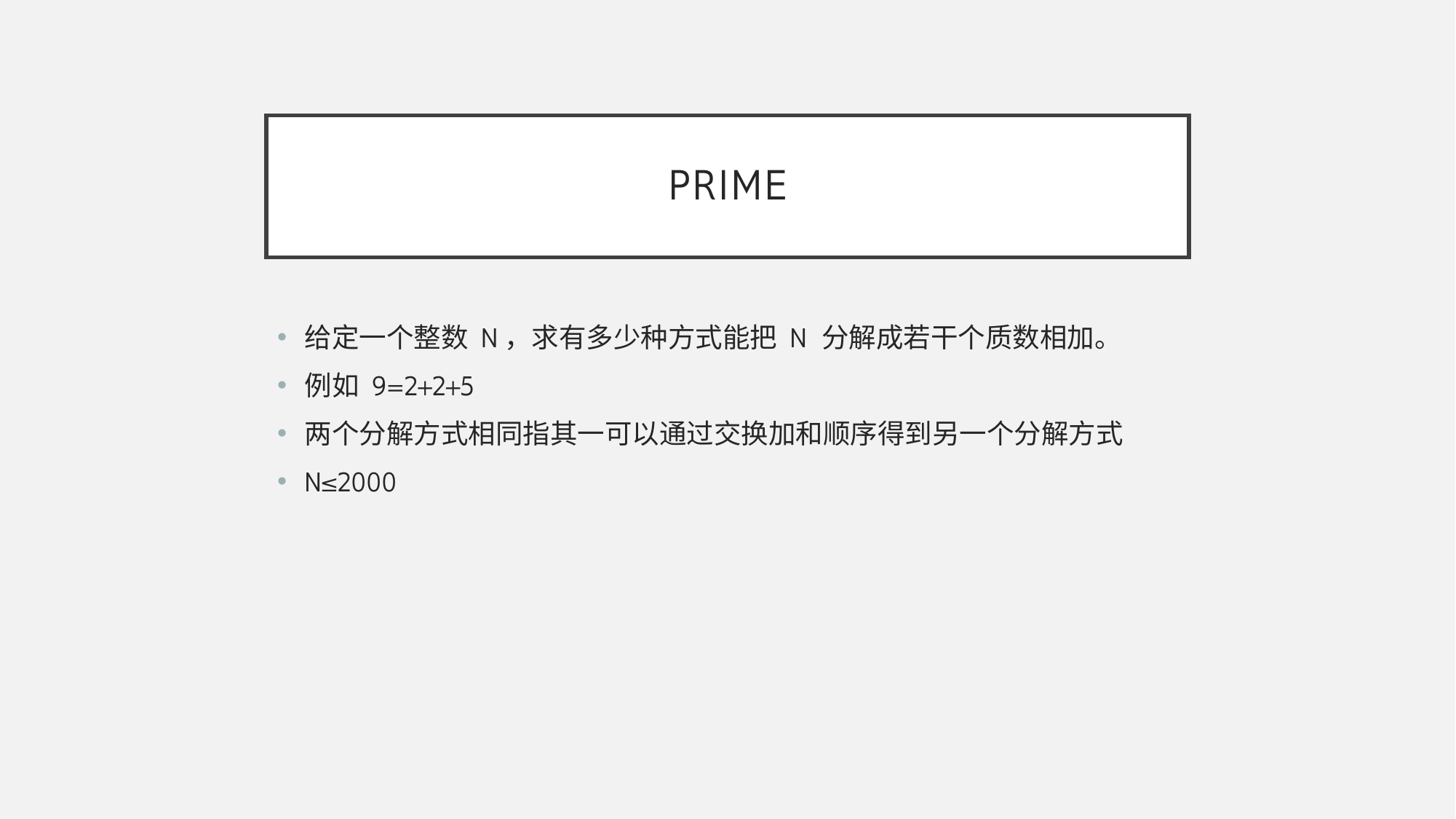

# prime
给定一个整数 N，求有多少种方式能把 N 分解成若干个质数相加。
例如 9=2+2+5
两个分解方式相同指其一可以通过交换加和顺序得到另一个分解方式
N≤2000